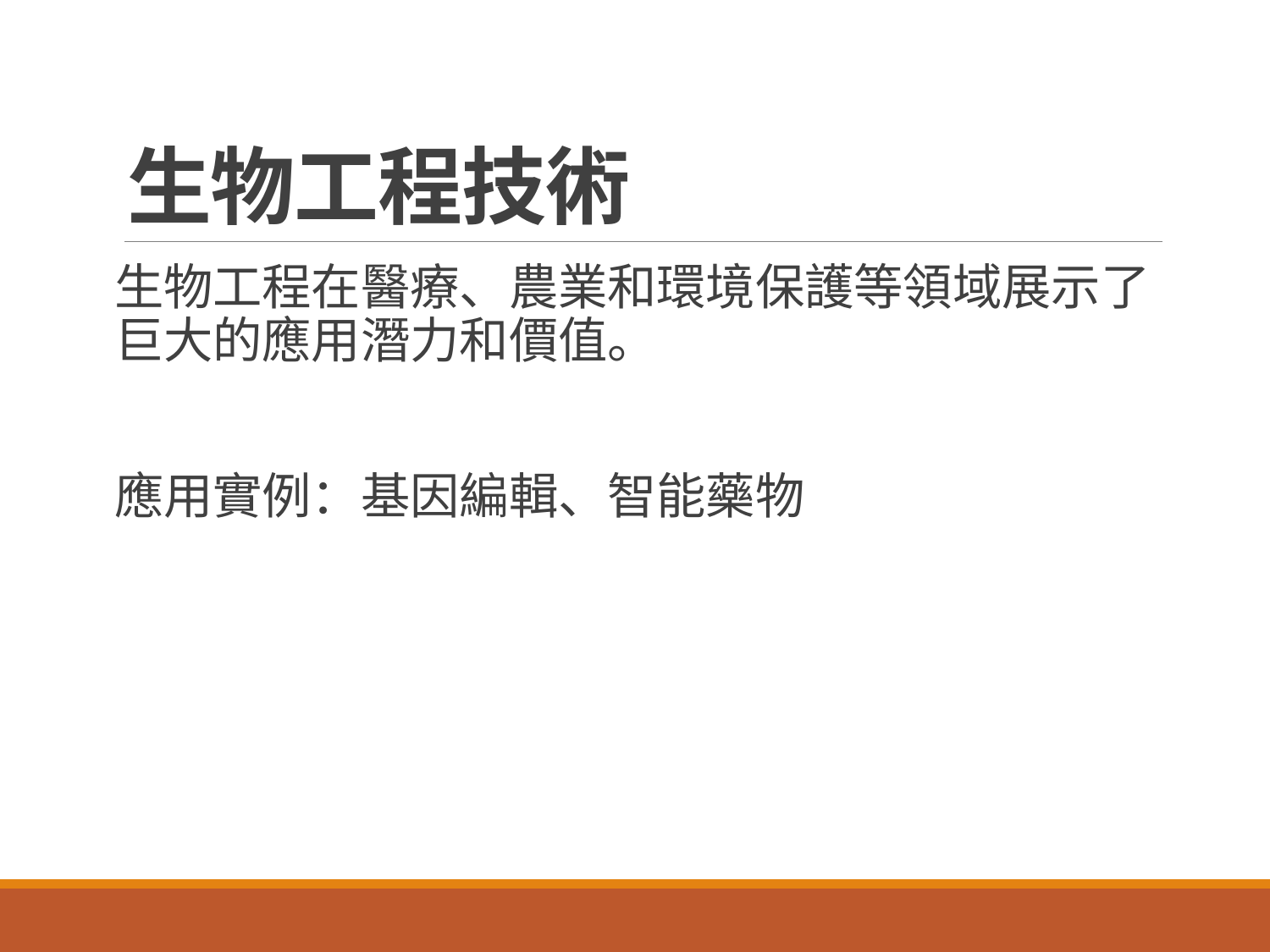

# 生物工程技術
生物工程在醫療、農業和環境保護等領域展示了巨大的應用潛力和價值。

應用實例：基因編輯、智能藥物